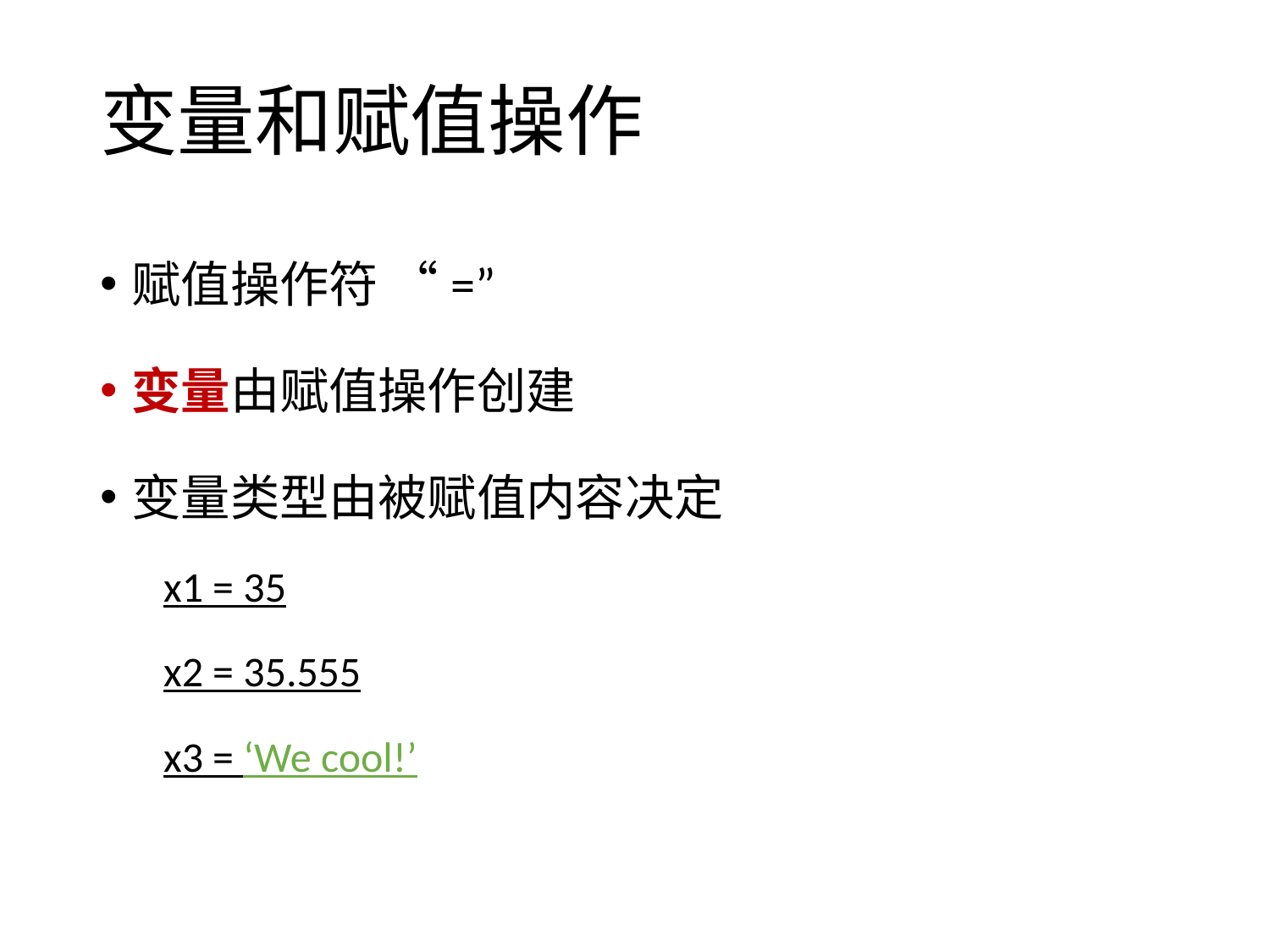

# 变量和赋值操作
赋值操作符 “=”
变量由赋值操作创建
变量类型由被赋值内容决定
x1 = 35
x2 = 35.555
x3 = ‘We cool!’